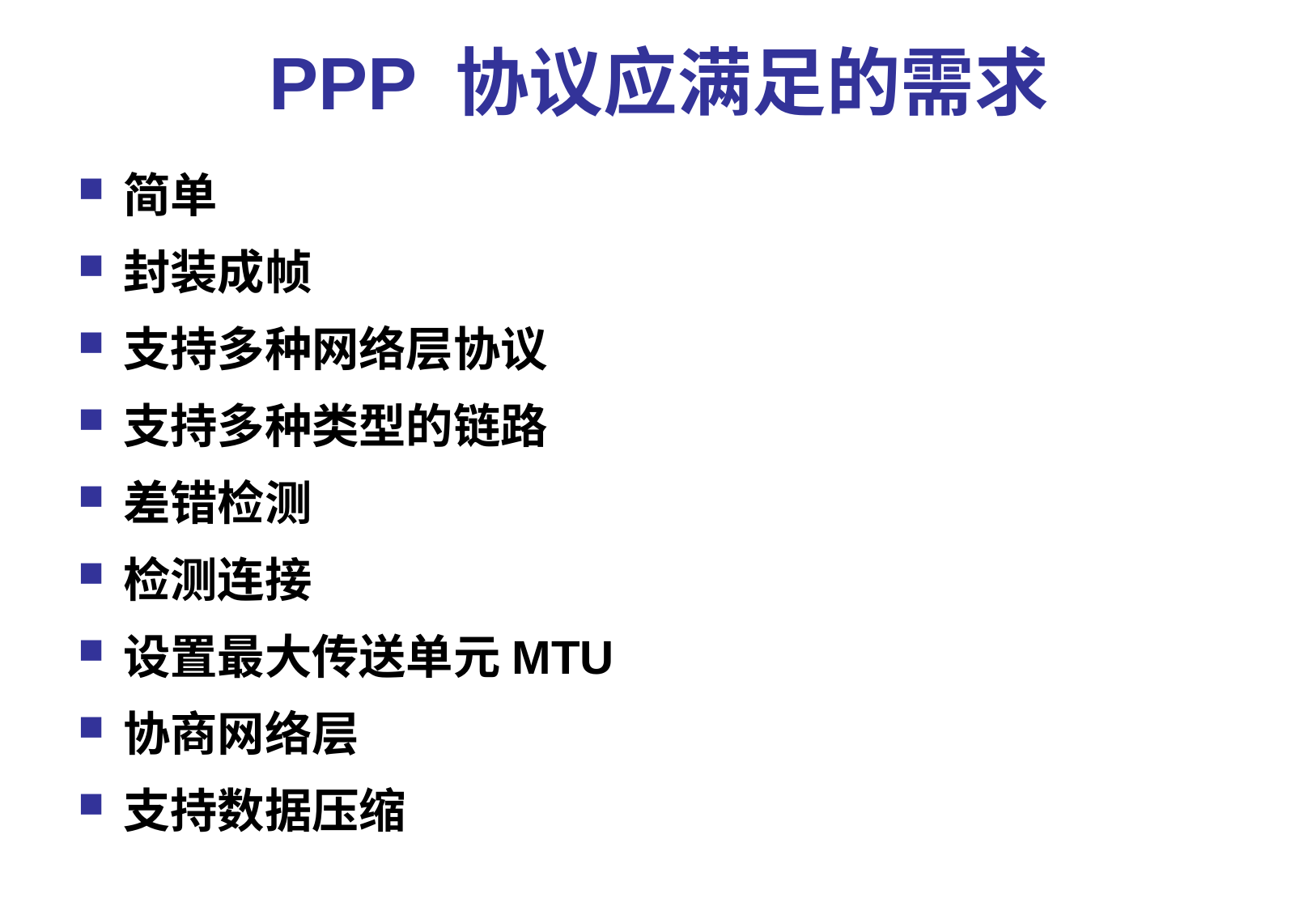

# PPP 协议应满足的需求
简单
封装成帧
支持多种网络层协议
支持多种类型的链路
差错检测
检测连接
设置最大传送单元MTU
协商网络层
支持数据压缩